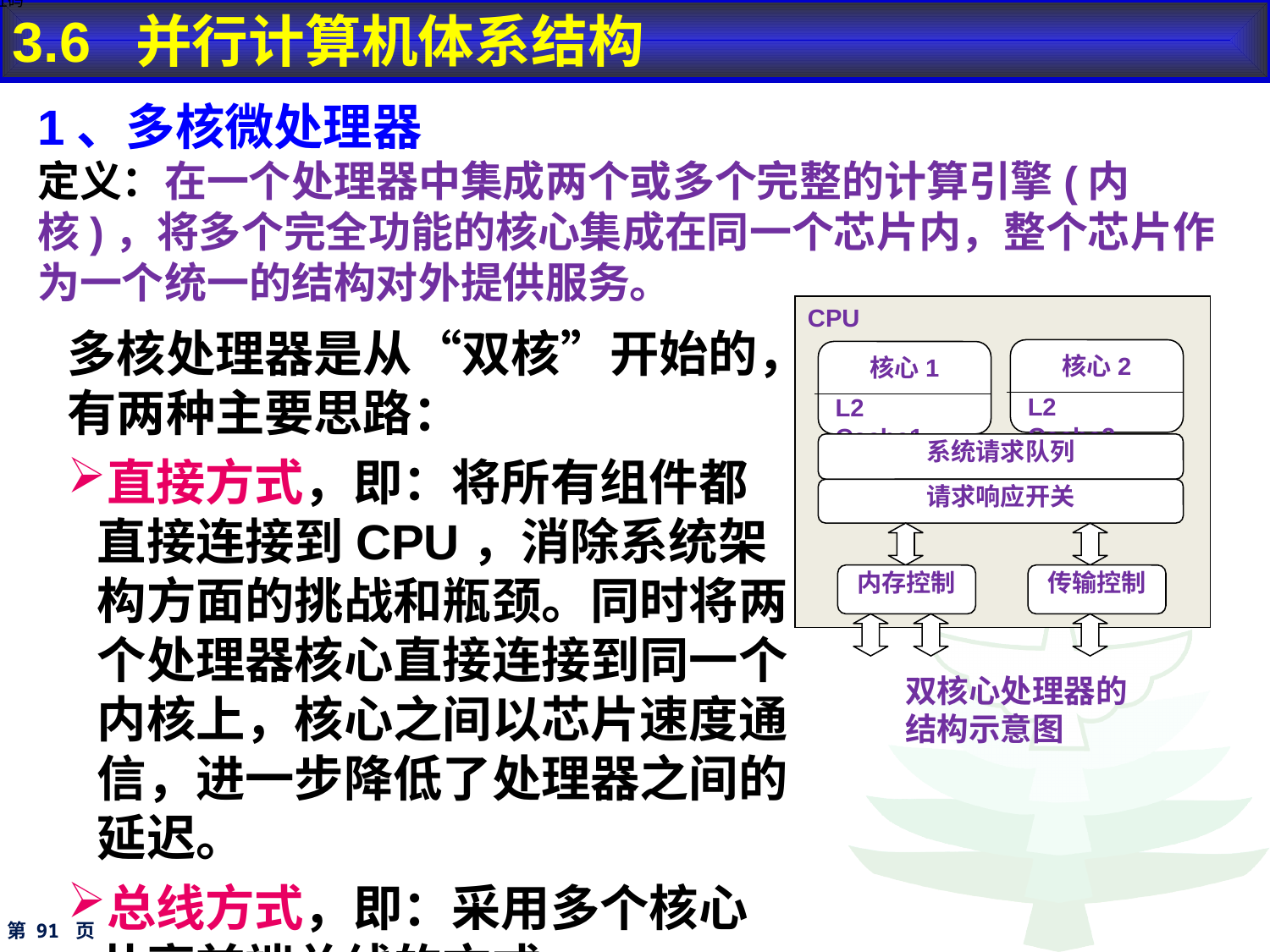

3.6  并行计算机体系结构

地址码
1、多核微处理器
定义：在一个处理器中集成两个或多个完整的计算引擎(内核)，将多个完全功能的核心集成在同一个芯片内，整个芯片作为一个统一的结构对外提供服务。
CPU

核心2
L2     Cache2
核心1
L2      Cache1
系统请求队列

请求响应开关

内存控制
传输控制

多核处理器是从“双核”开始的，有两种主要思路：
直接方式，即：将所有组件都直接连接到CPU，消除系统架构方面的挑战和瓶颈。同时将两个处理器核心直接连接到同一个内核上，核心之间以芯片速度通信，进一步降低了处理器之间的延迟。
总线方式，即：采用多个核心共享前端总线的方式
双核心处理器的
结构示意图